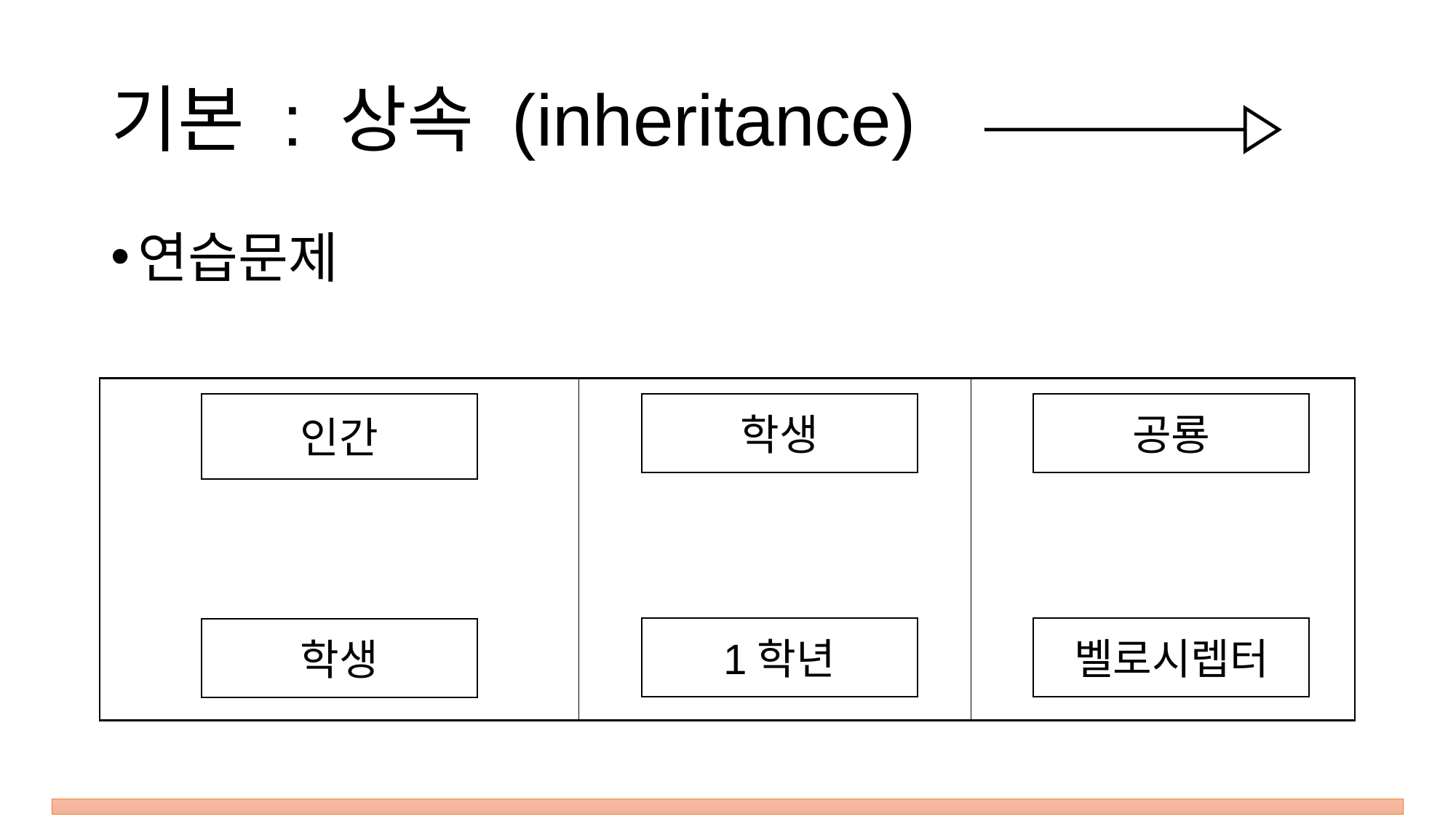

# 기본 : 상속 (inheritance)

연습문제

인간
학생
공룡
1학년
벨로시렙터
학생